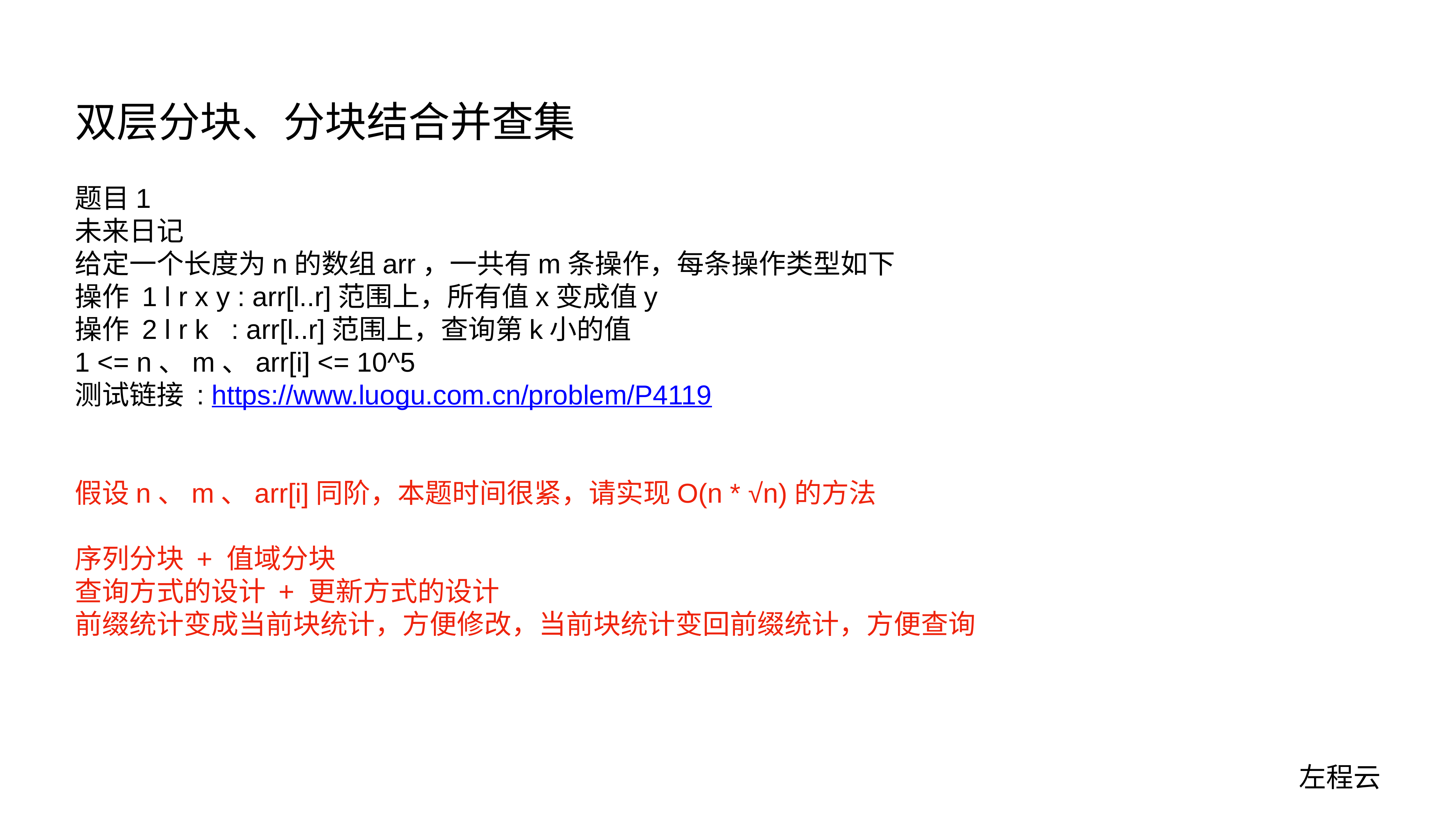

# 双层分块、分块结合并查集
题目1
未来日记
给定一个长度为n的数组arr，一共有m条操作，每条操作类型如下
操作 1 l r x y : arr[l..r]范围上，所有值x变成值y
操作 2 l r k   : arr[l..r]范围上，查询第k小的值
1 <= n、m、arr[i] <= 10^5
测试链接 : https://www.luogu.com.cn/problem/P4119

假设n、m、arr[i]同阶，本题时间很紧，请实现O(n * √n)的方法

序列分块 + 值域分块
查询方式的设计 + 更新方式的设计
前缀统计变成当前块统计，方便修改，当前块统计变回前缀统计，方便查询
左程云